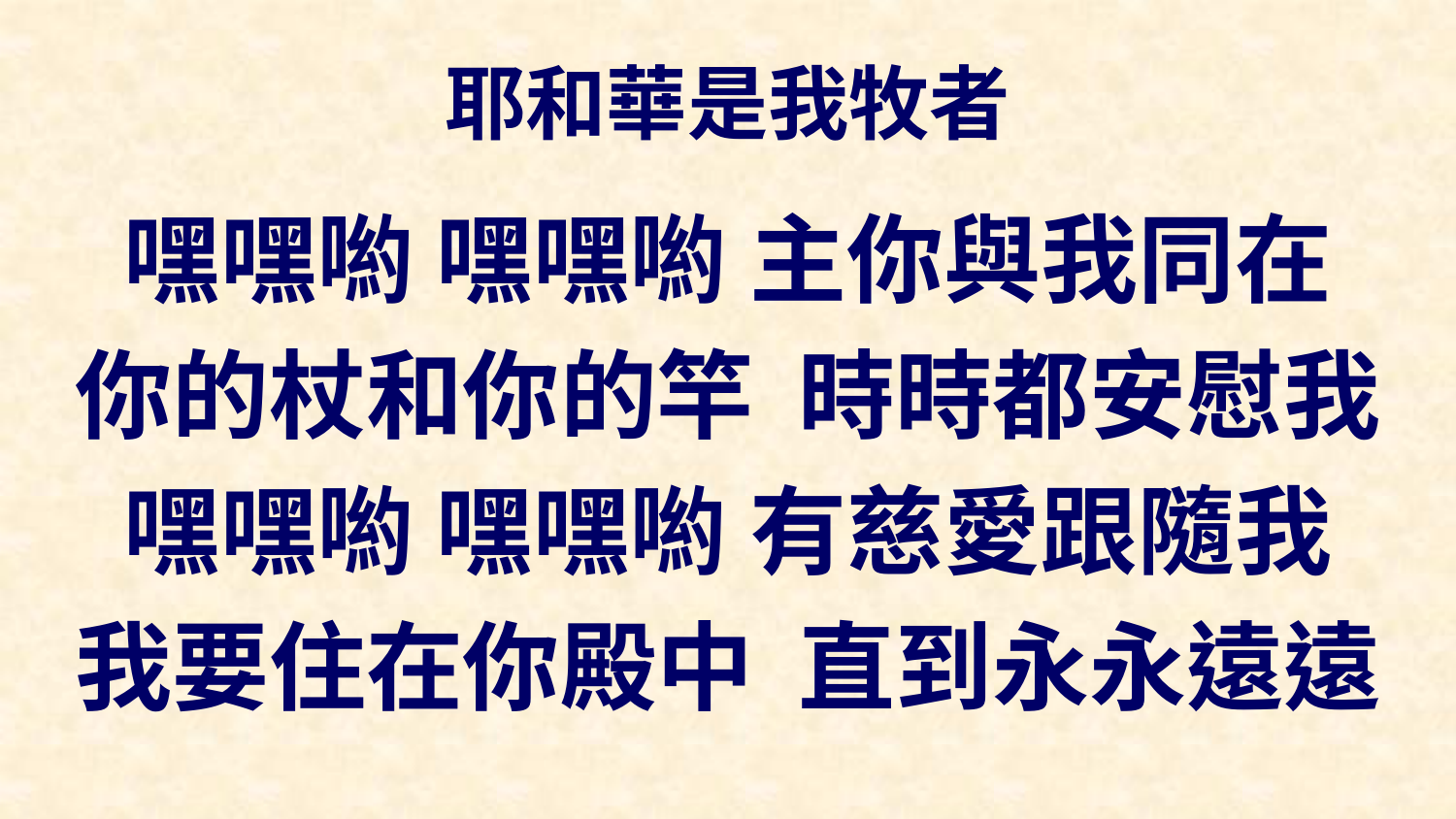

# 耶和華是我牧者
嘿嘿喲 嘿嘿喲 主你與我同在
你的杖和你的竿  時時都安慰我
嘿嘿喲 嘿嘿喲 有慈愛跟隨我
我要住在你殿中  直到永永遠遠